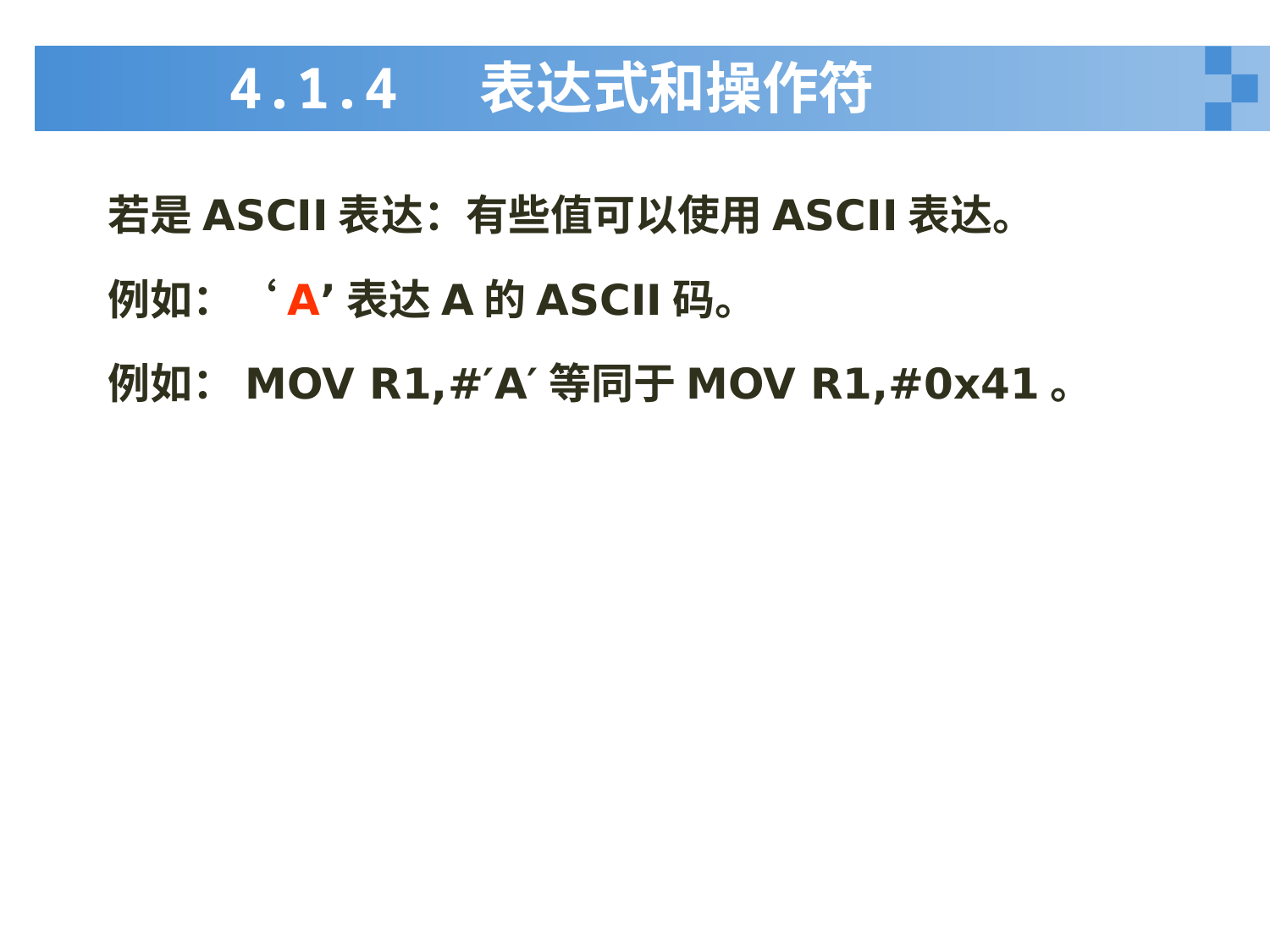

# 4.1.4  表达式和操作符
若是ASCII表达：有些值可以使用ASCII表达。
例如：‘A’表达A的ASCII码。
例如：MOV R1,#′A′等同于MOV R1,#0x41。